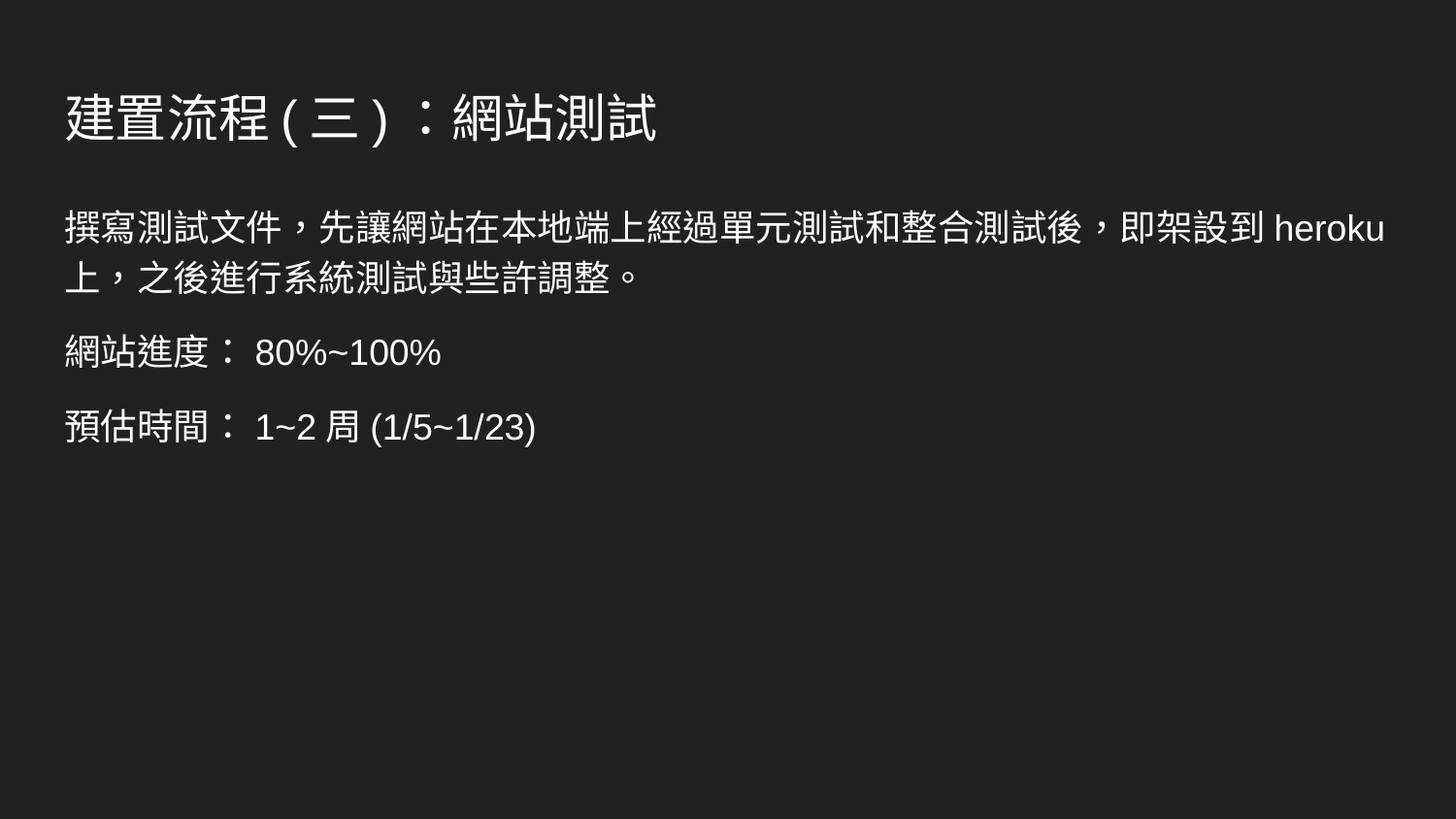

# 建置流程(三)：網站測試
撰寫測試文件，先讓網站在本地端上經過單元測試和整合測試後，即架設到heroku上，之後進行系統測試與些許調整。
網站進度：80%~100%
預估時間：1~2周(1/5~1/23)